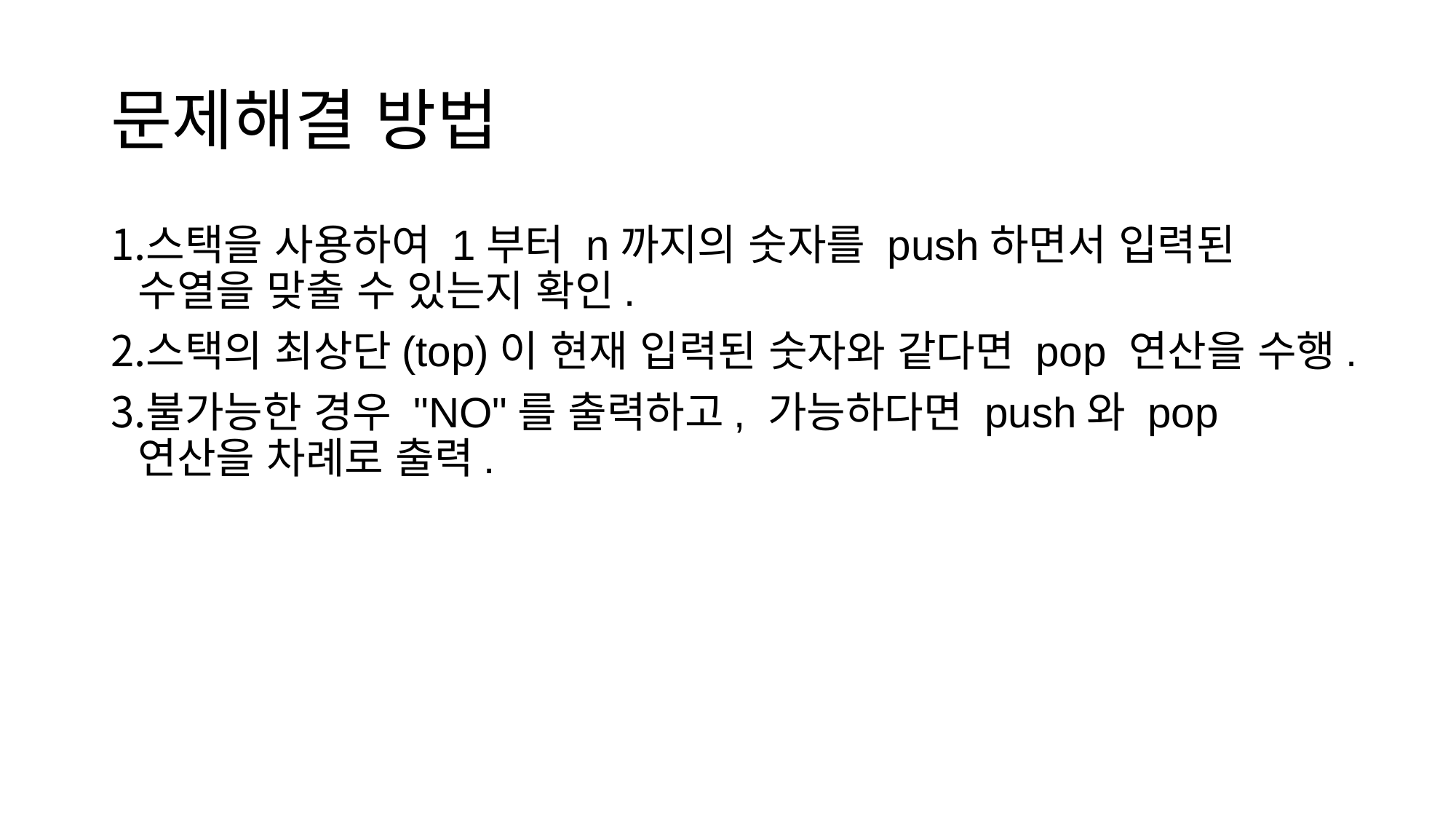

# 문제해결 방법
스택을 사용하여 1부터 n까지의 숫자를 push하면서 입력된 수열을 맞출 수 있는지 확인.
스택의 최상단(top)이 현재 입력된 숫자와 같다면 pop 연산을 수행.
불가능한 경우 "NO"를 출력하고, 가능하다면 push와 pop 연산을 차례로 출력.